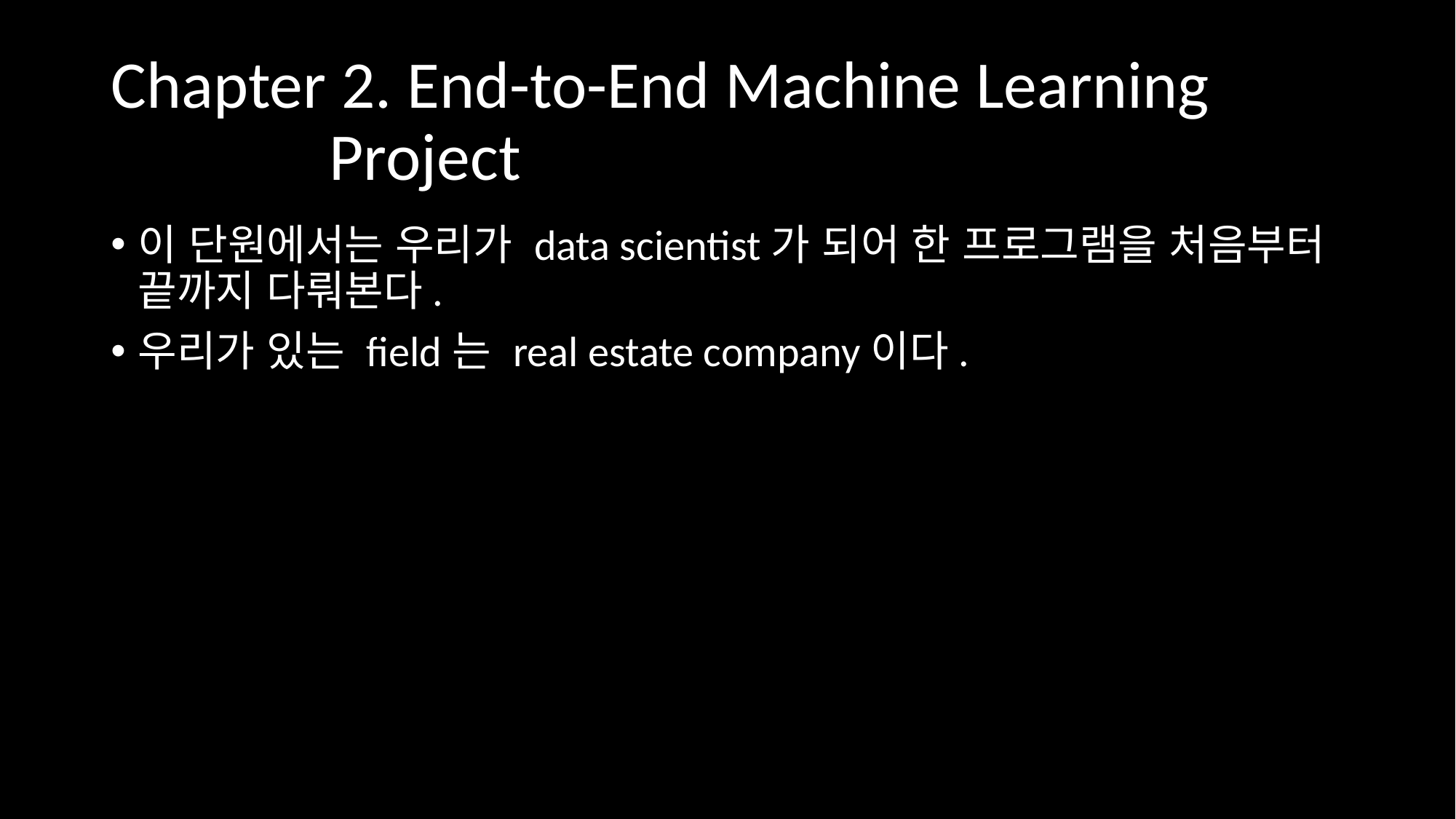

# Chapter 2. End-to-End Machine Learning 			Project
이 단원에서는 우리가 data scientist가 되어 한 프로그램을 처음부터 끝까지 다뤄본다.
우리가 있는 field는 real estate company이다.